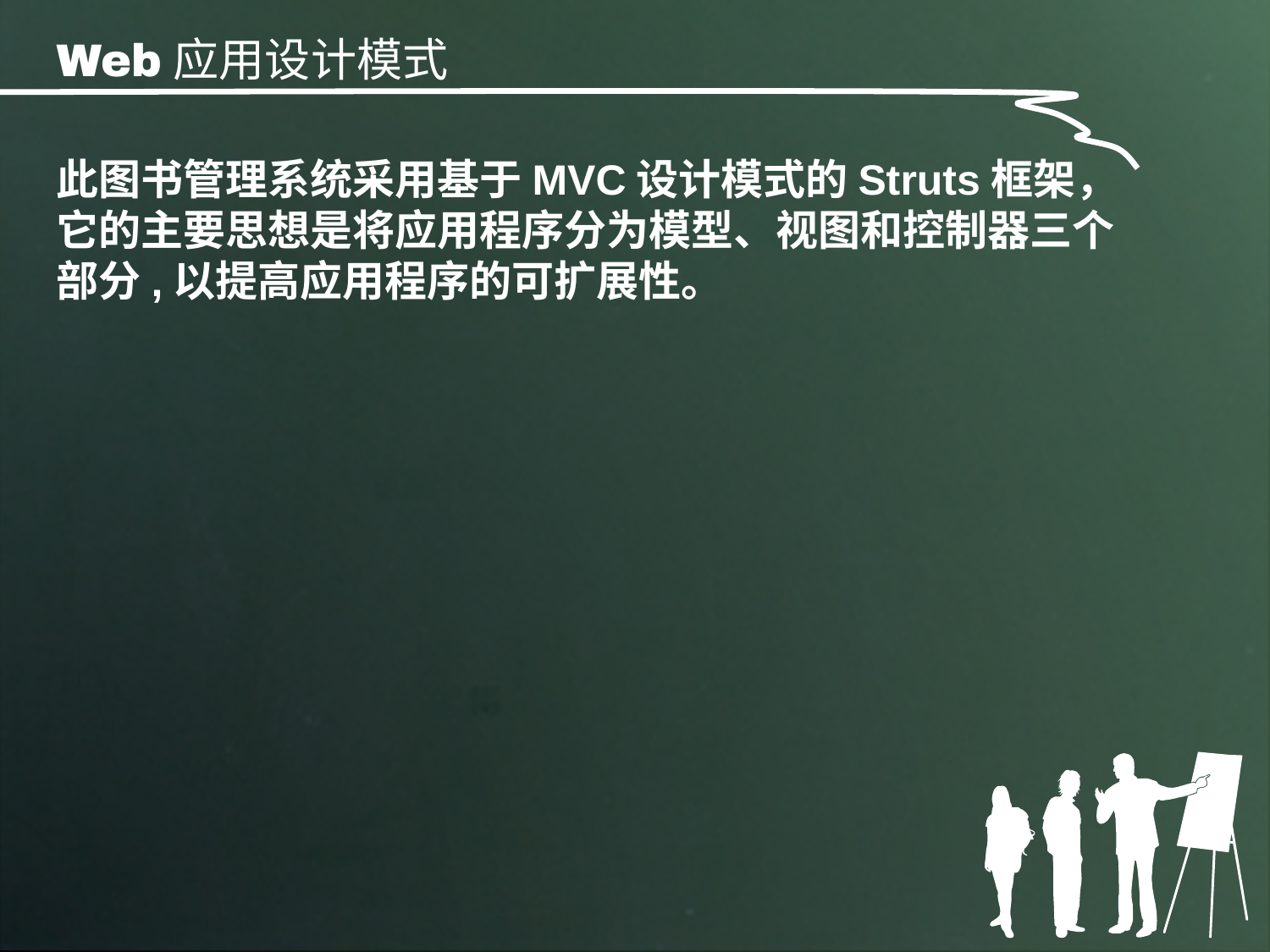

# Web应用设计模式

此图书管理系统采用基于MVC设计模式的Struts框架，它的主要思想是将应用程序分为模型、视图和控制器三个部分,以提高应用程序的可扩展性。